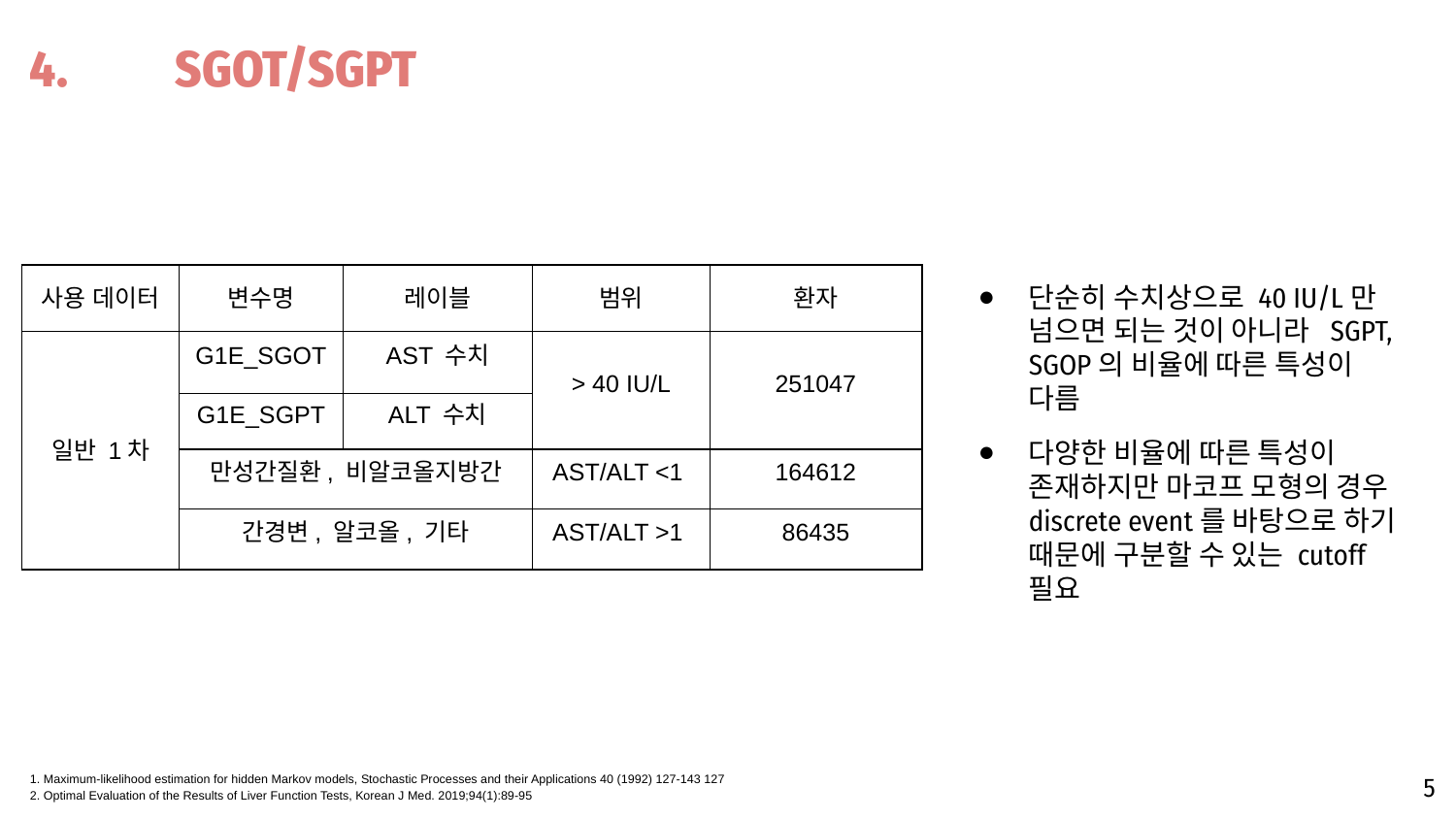

# 4.	SGOT/SGPT
| 사용 데이터 | 변수명 | 레이블 | 범위 | 환자 |
| --- | --- | --- | --- | --- |
| 일반 1차 | G1E\_SGOT | AST 수치 | > 40 IU/L | 251047 |
|  | G1E\_SGPT | ALT 수치 |  |  |
|  | 만성간질환, 비알코올지방간 |  | AST/ALT <1 | 164612 |
|  | 간경변, 알코올, 기타 |  | AST/ALT >1 | 86435 |
단순히 수치상으로 40 IU/L만 넘으면 되는 것이 아니라  SGPT, SGOP의 비율에 따른 특성이 다름
다양한 비율에 따른 특성이 존재하지만 마코프 모형의 경우 discrete event를 바탕으로 하기 때문에 구분할 수 있는 cutoff 필요

5
1. Maximum-likelihood estimation for hidden Markov models, Stochastic Processes and their Applications 40 (1992) 127-143 127
2. Optimal Evaluation of the Results of Liver Function Tests, Korean J Med. 2019;94(1):89-95